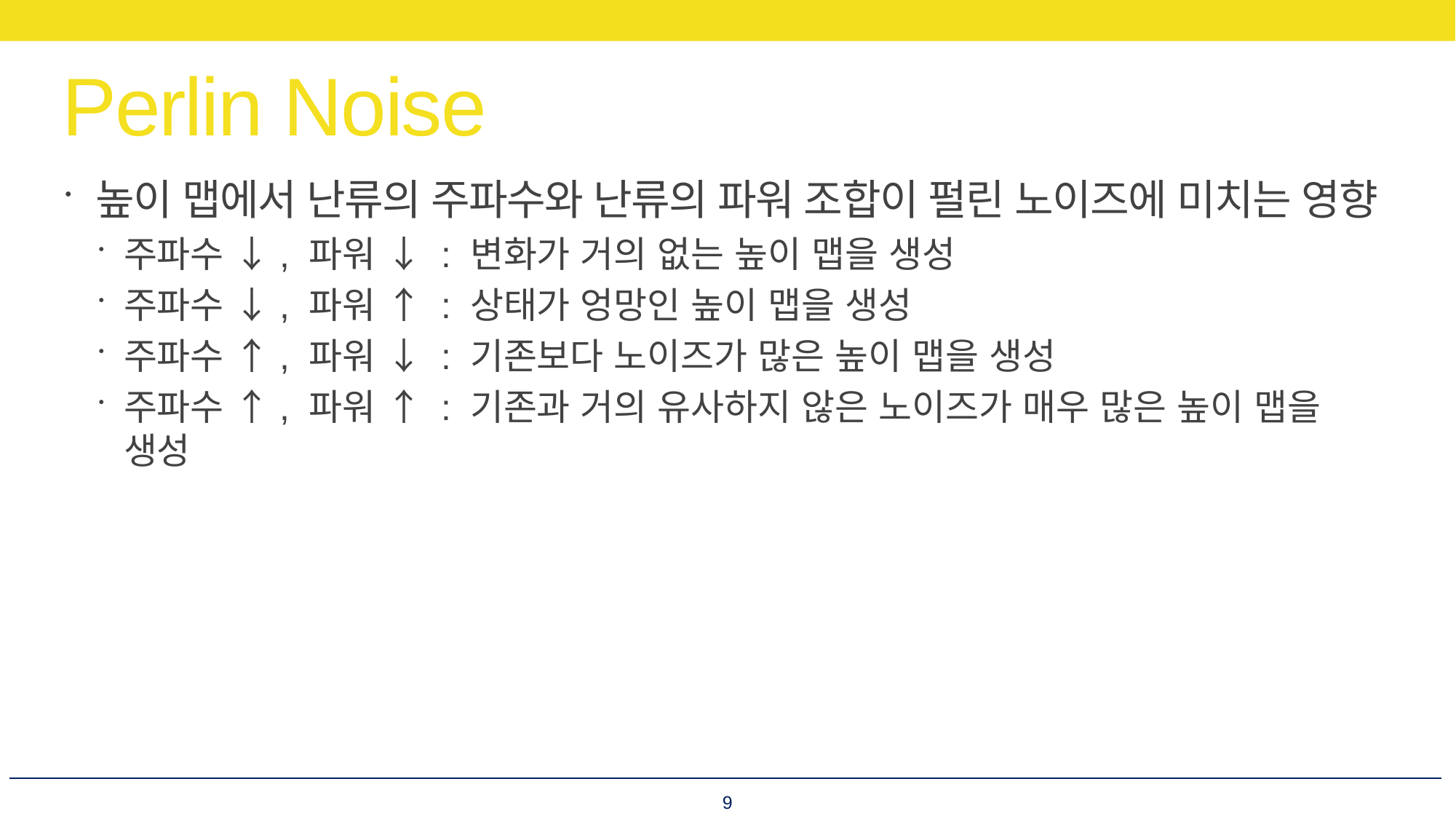

# Perlin Noise
높이 맵에서 난류의 주파수와 난류의 파워 조합이 펄린 노이즈에 미치는 영향
주파수 ↓, 파워 ↓ : 변화가 거의 없는 높이 맵을 생성
주파수 ↓, 파워 ↑ : 상태가 엉망인 높이 맵을 생성
주파수 ↑, 파워 ↓ : 기존보다 노이즈가 많은 높이 맵을 생성
주파수 ↑, 파워 ↑ : 기존과 거의 유사하지 않은 노이즈가 매우 많은 높이 맵을 생성

9